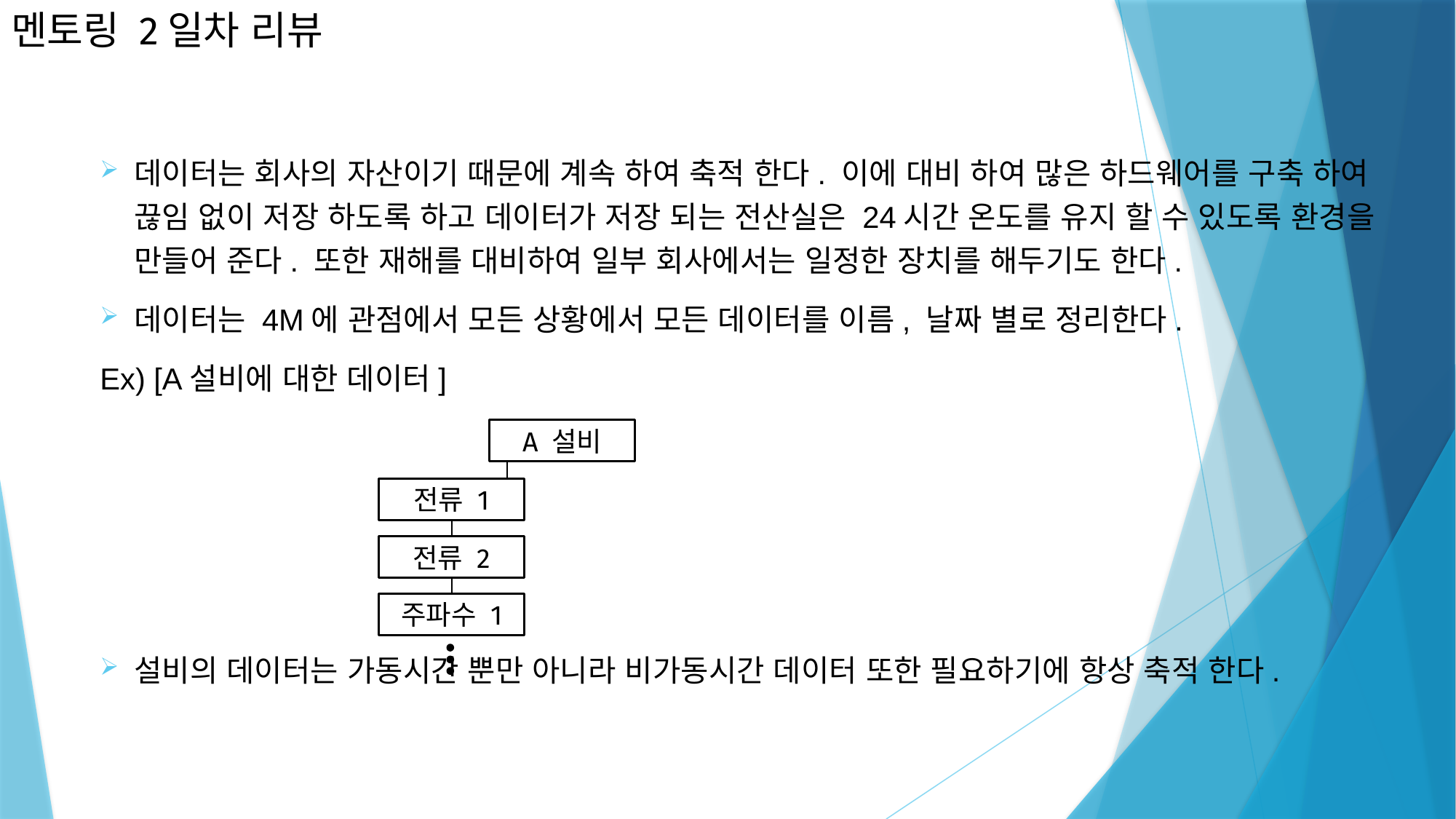

# 멘토링 2일차 리뷰

데이터는 회사의 자산이기 때문에 계속 하여 축적 한다. 이에 대비 하여 많은 하드웨어를 구축 하여 끊임 없이 저장 하도록 하고 데이터가 저장 되는 전산실은 24시간 온도를 유지 할 수 있도록 환경을 만들어 준다. 또한 재해를 대비하여 일부 회사에서는 일정한 장치를 해두기도 한다.
데이터는 4M에 관점에서 모든 상황에서 모든 데이터를 이름, 날짜 별로 정리한다.
Ex) [A설비에 대한 데이터]

설비의 데이터는 가동시간 뿐만 아니라 비가동시간 데이터 또한 필요하기에 항상 축적 한다.

A 설비
전류 1
전류 2
주파수 1